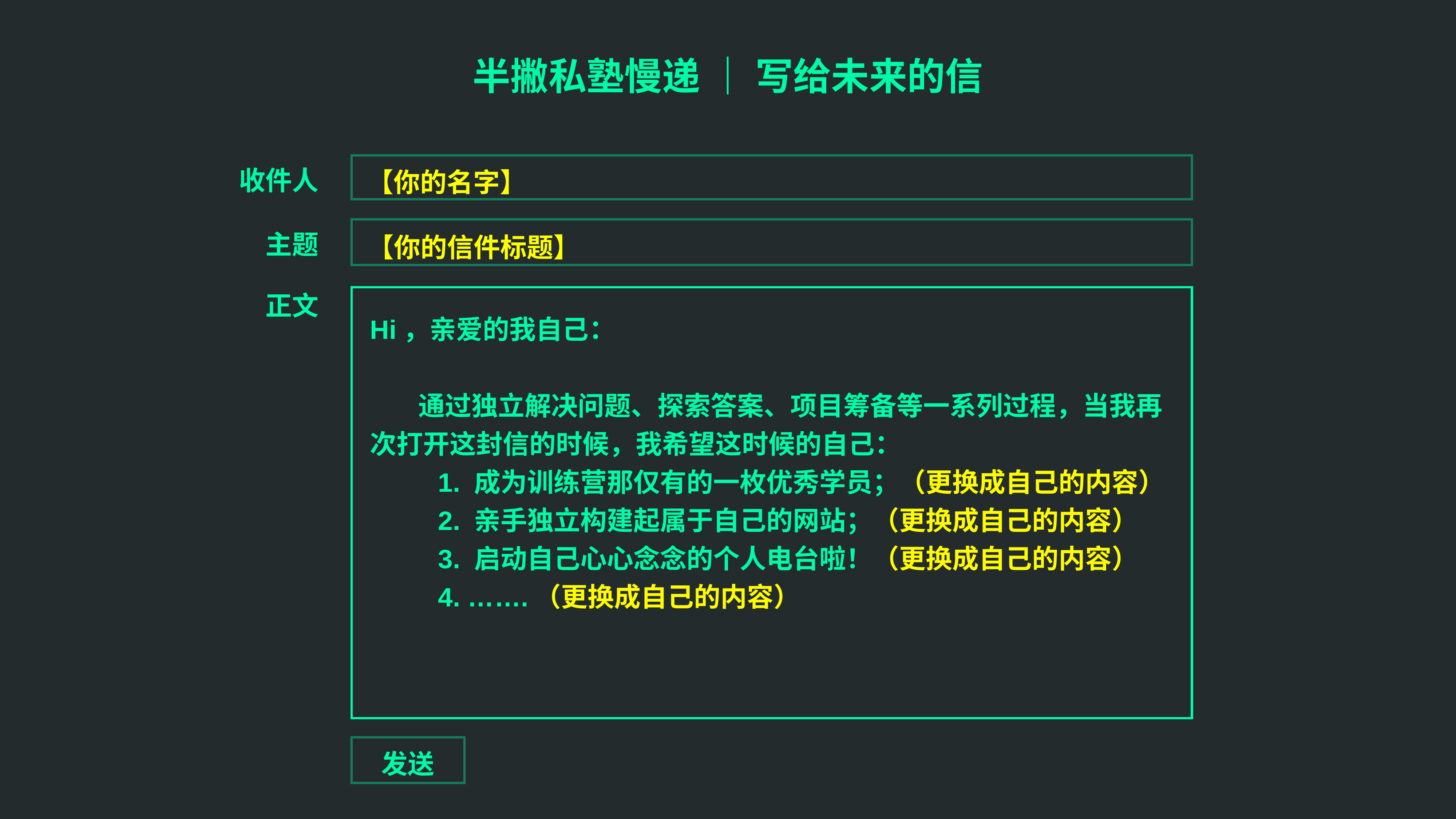

半撇私塾慢递 ｜ 写给未来的信
收件人
【你的名字】

主题

【你的信件标题】
正文

Hi，亲爱的我自己：

       通过独立解决问题、探索答案、项目筹备等一系列过程，当我再次打开这封信的时候，我希望这时候的自己：
1. 成为训练营那仅有的一枚优秀学员；（更换成自己的内容）
2. 亲手独立构建起属于自己的网站；（更换成自己的内容）
3. 启动自己心心念念的个人电台啦！（更换成自己的内容）
4. …….（更换成自己的内容）
发送